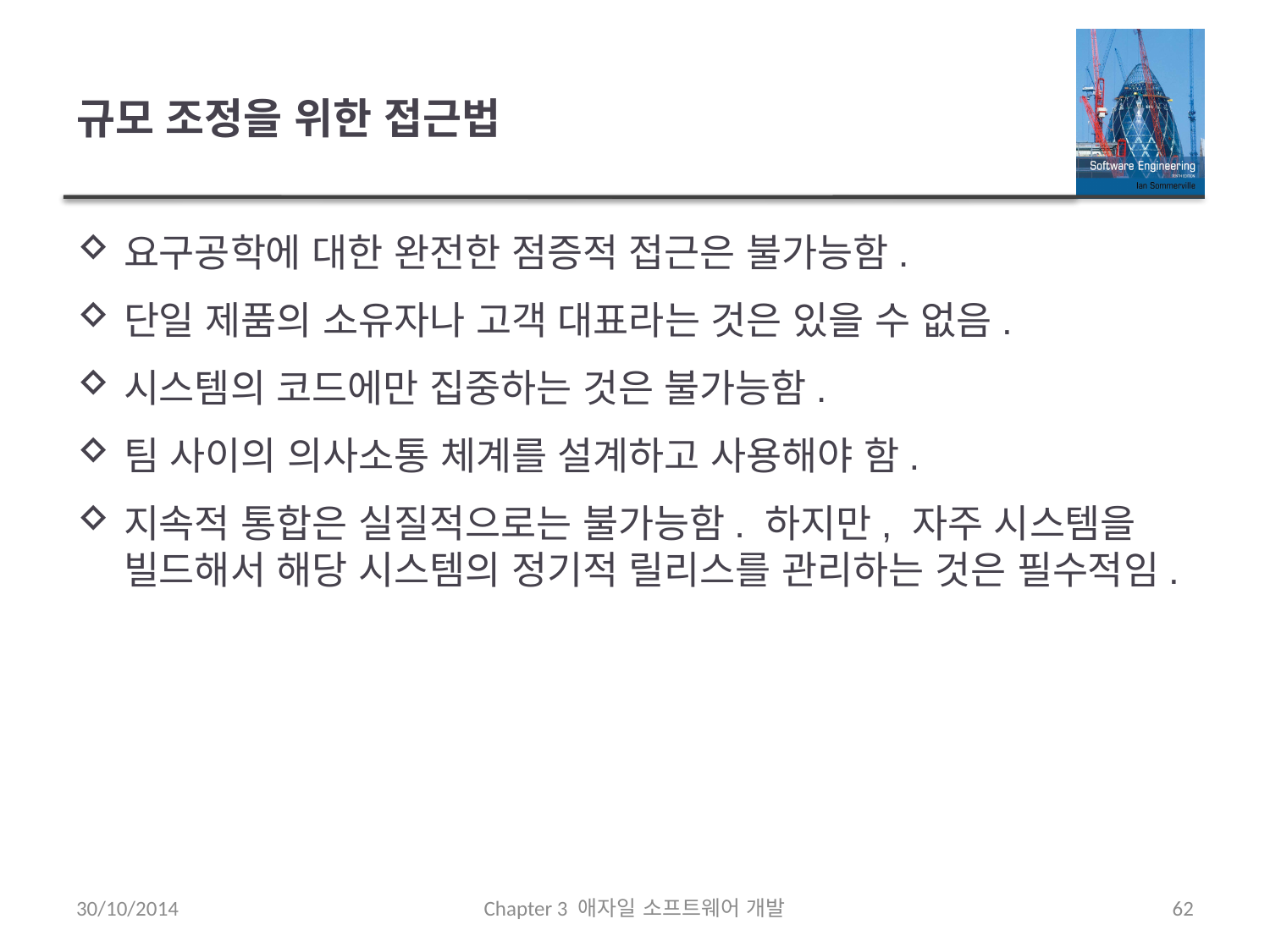

# 규모 조정을 위한 접근법
요구공학에 대한 완전한 점증적 접근은 불가능함.
단일 제품의 소유자나 고객 대표라는 것은 있을 수 없음.
시스템의 코드에만 집중하는 것은 불가능함.
팀 사이의 의사소통 체계를 설계하고 사용해야 함.
지속적 통합은 실질적으로는 불가능함. 하지만, 자주 시스템을 빌드해서 해당 시스템의 정기적 릴리스를 관리하는 것은 필수적임.
30/10/2014
Chapter 3 애자일 소프트웨어 개발
62